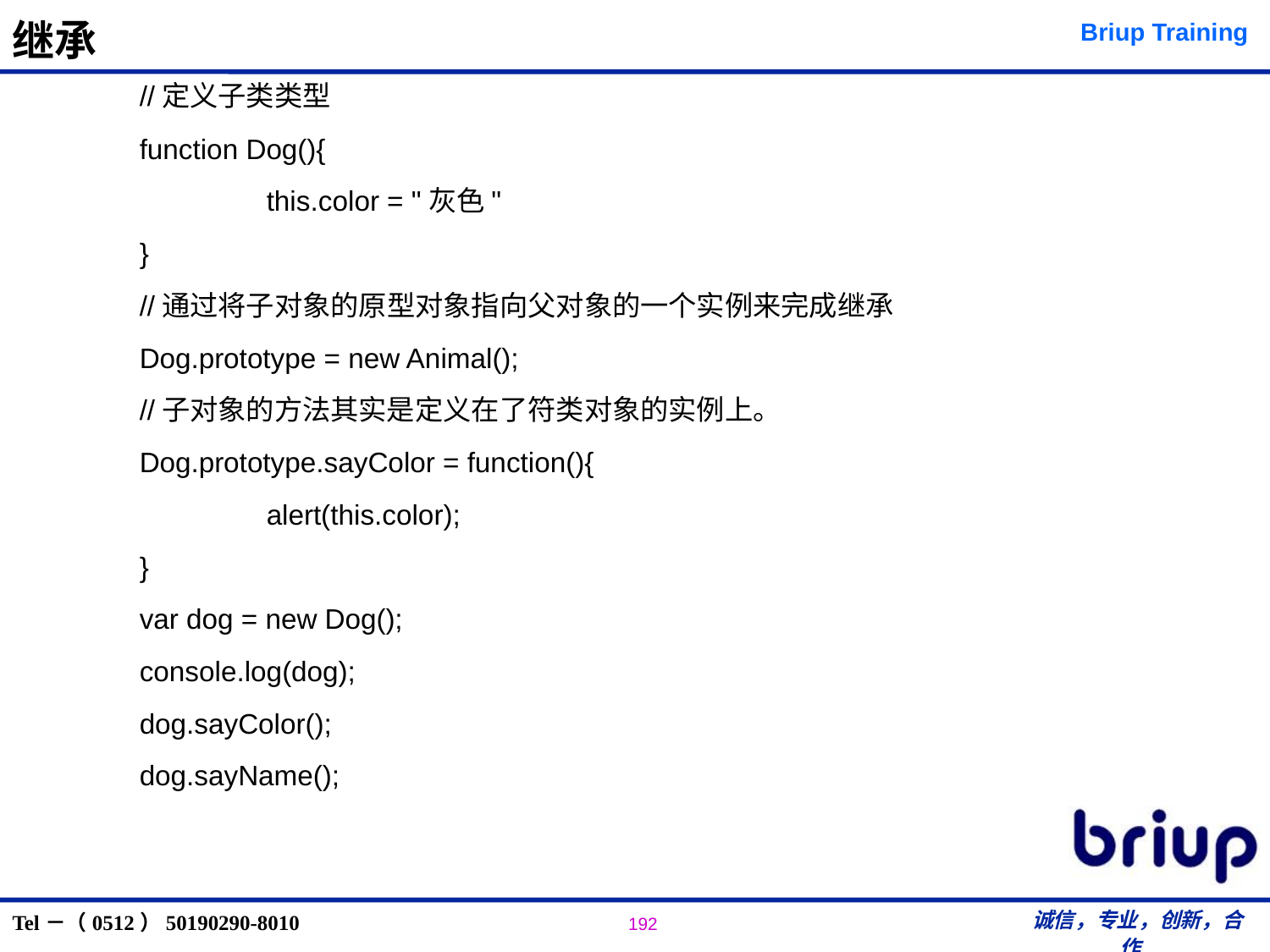

# 继承
	//定义子类类型
	function Dog(){
		this.color = "灰色"
	}
	//通过将子对象的原型对象指向父对象的一个实例来完成继承
	Dog.prototype = new Animal();
	//子对象的方法其实是定义在了符类对象的实例上。
	Dog.prototype.sayColor = function(){
		alert(this.color);
	}
	var dog = new Dog();
	console.log(dog);
	dog.sayColor();
	dog.sayName();